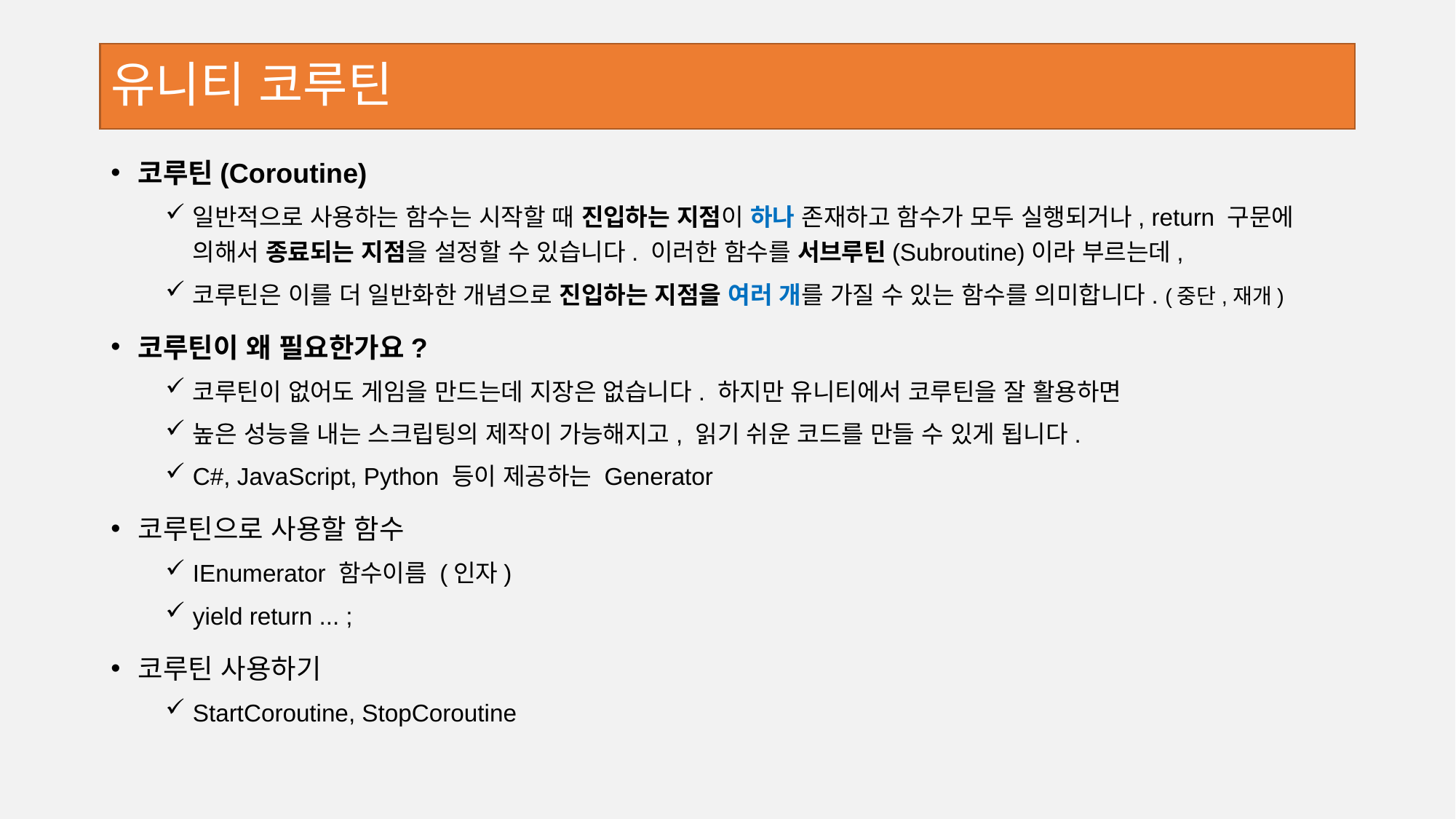

# 유니티 코루틴
코루틴(Coroutine)
일반적으로 사용하는 함수는 시작할 때 진입하는 지점이 하나 존재하고 함수가 모두 실행되거나, return 구문에 의해서 종료되는 지점을 설정할 수 있습니다. 이러한 함수를 서브루틴(Subroutine)이라 부르는데,
코루틴은 이를 더 일반화한 개념으로 진입하는 지점을 여러 개를 가질 수 있는 함수를 의미합니다. (중단,재개)
코루틴이 왜 필요한가요?
코루틴이 없어도 게임을 만드는데 지장은 없습니다. 하지만 유니티에서 코루틴을 잘 활용하면
높은 성능을 내는 스크립팅의 제작이 가능해지고, 읽기 쉬운 코드를 만들 수 있게 됩니다.
C#, JavaScript, Python 등이 제공하는 Generator
코루틴으로 사용할 함수
IEnumerator 함수이름 (인자)
yield return ... ;
코루틴 사용하기
StartCoroutine, StopCoroutine